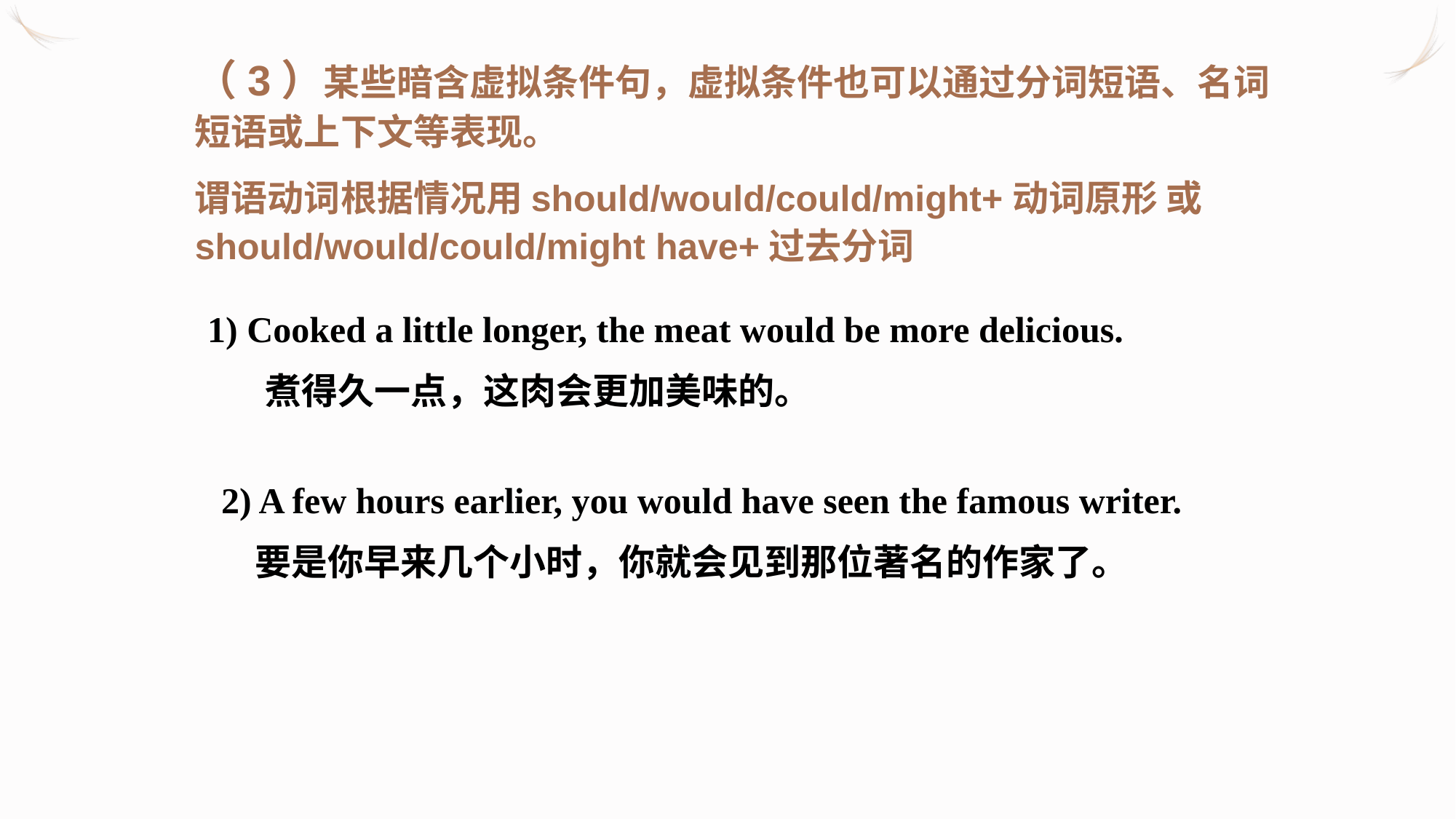

（3）某些暗含虚拟条件句，虚拟条件也可以通过分词短语、名词短语或上下文等表现。
谓语动词根据情况用should/would/could/might+动词原形 或 should/would/could/might have+过去分词
1) Cooked a little longer, the meat would be more delicious.
      煮得久一点，这肉会更加美味的。

2) A few hours earlier, you would have seen the famous writer.
   要是你早来几个小时，你就会见到那位著名的作家了。